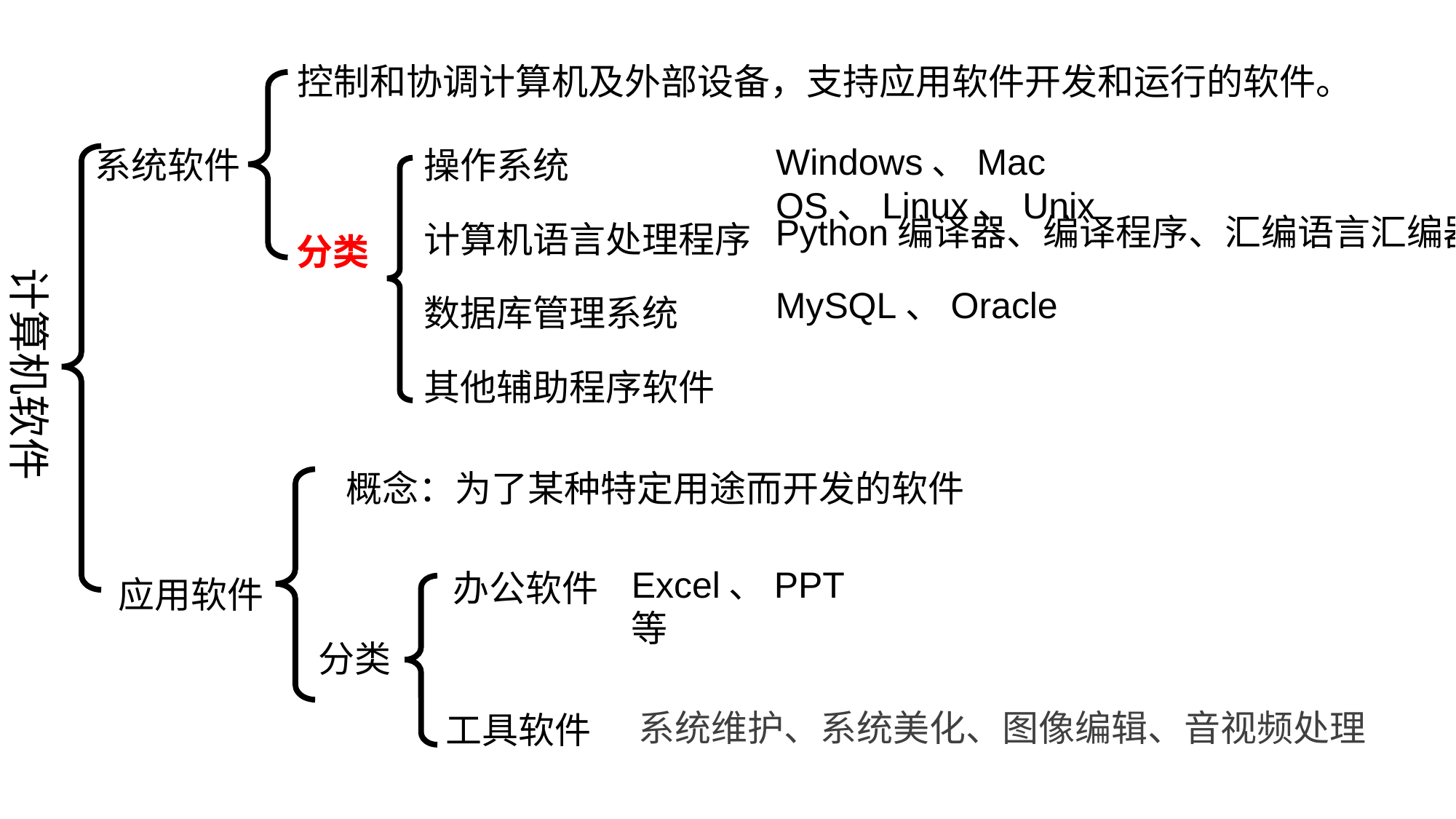

控制和协调计算机及外部设备，支持应用软件开发和运行的软件。

Windows、Mac OS、Linux、Unix
系统软件
操作系统

Python编译器、编译程序、汇编语言汇编器
计算机语言处理程序
分类
计算机软件
MySQL、Oracle
数据库管理系统
其他辅助程序软件
概念：为了某种特定用途而开发的软件

Excel、PPT等
办公软件
应用软件

分类
系统维护、系统美化、图像编辑、音视频处理
工具软件